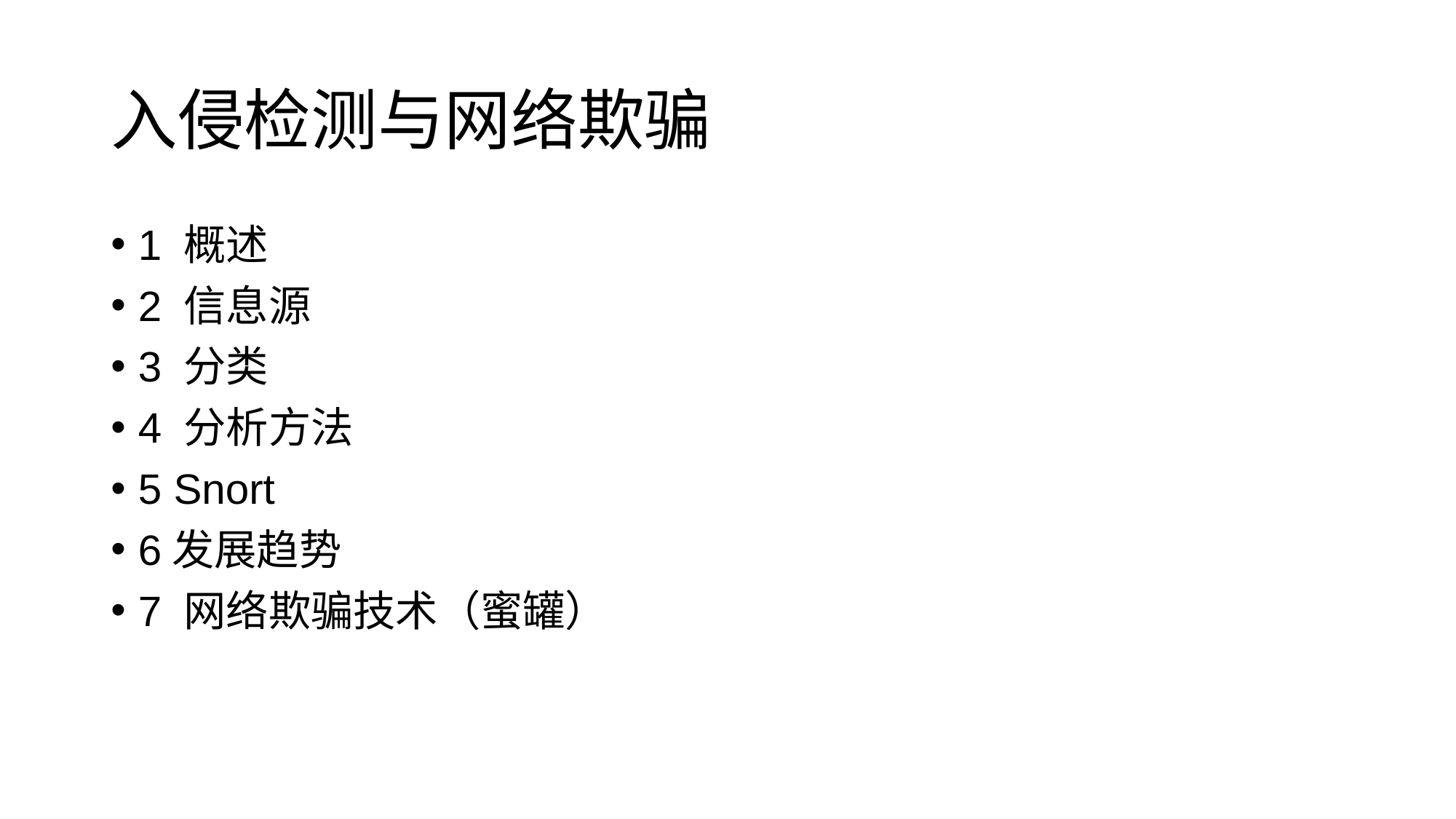

# 入侵检测与网络欺骗
1 概述
2 信息源
3 分类
4 分析方法
5 Snort
6发展趋势
7 网络欺骗技术（蜜罐）